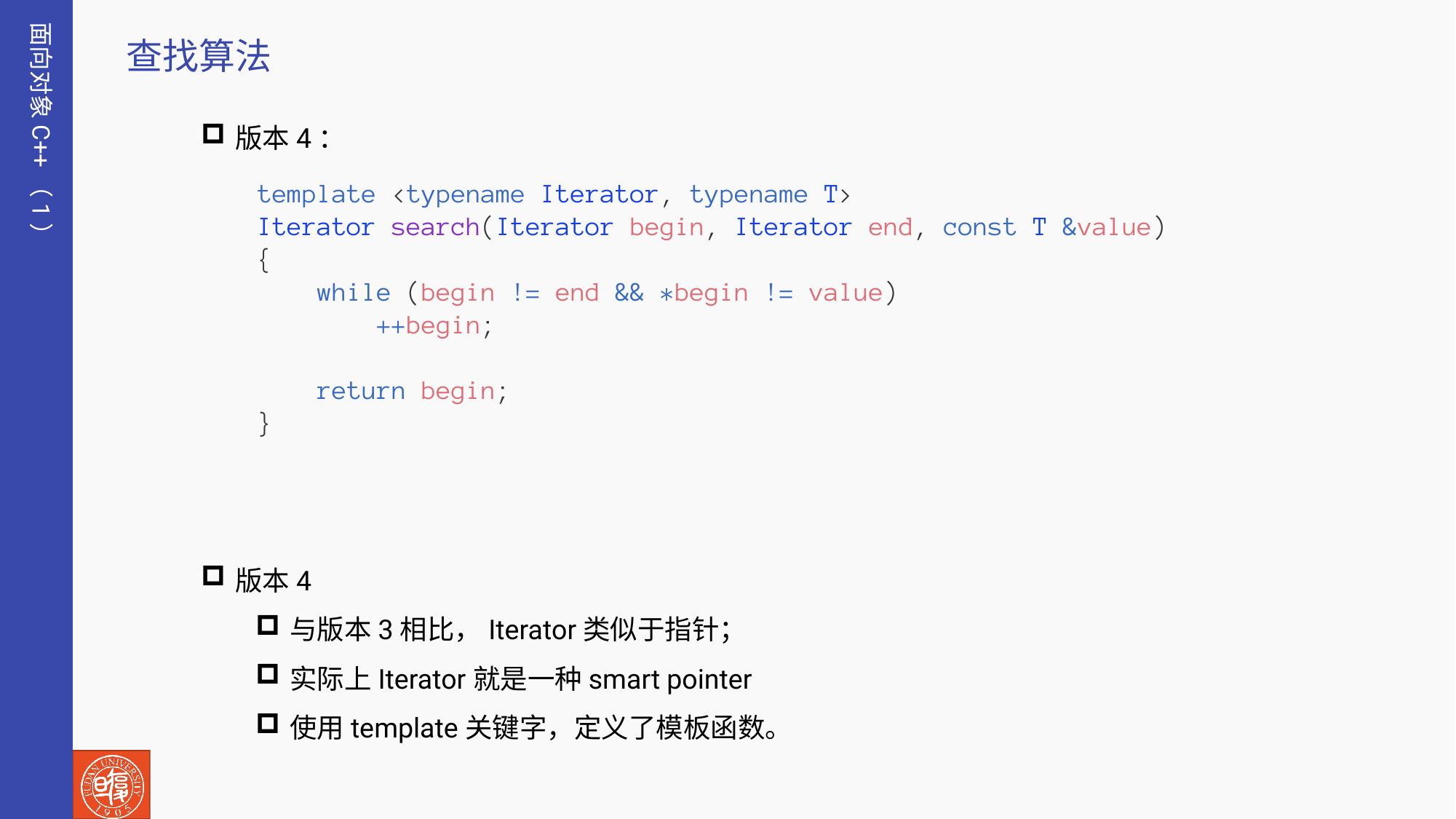

面向对象C++（1）
查找算法
版本4：

版本4
与版本3相比，Iterator类似于指针；
实际上Iterator就是一种smart pointer
使用template关键字，定义了模板函数。
template <typename Iterator, typename T>
Iterator search(Iterator begin, Iterator end, const T &value)
{
    while (begin != end && *begin != value)
        ++begin;
    return begin;
}